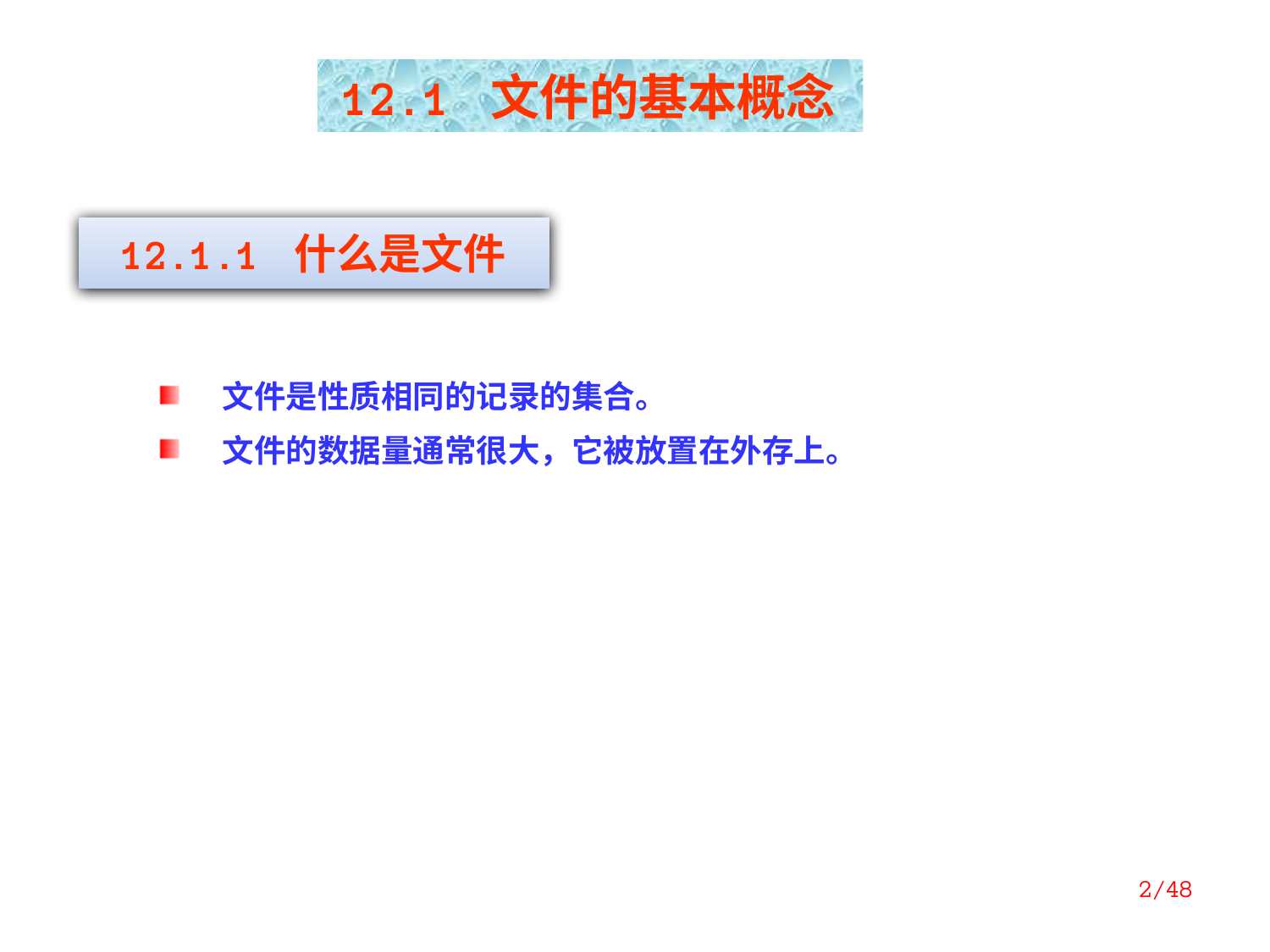

12.1 文件的基本概念
12.1.1 什么是文件
文件是性质相同的记录的集合。
文件的数据量通常很大，它被放置在外存上。
2/48